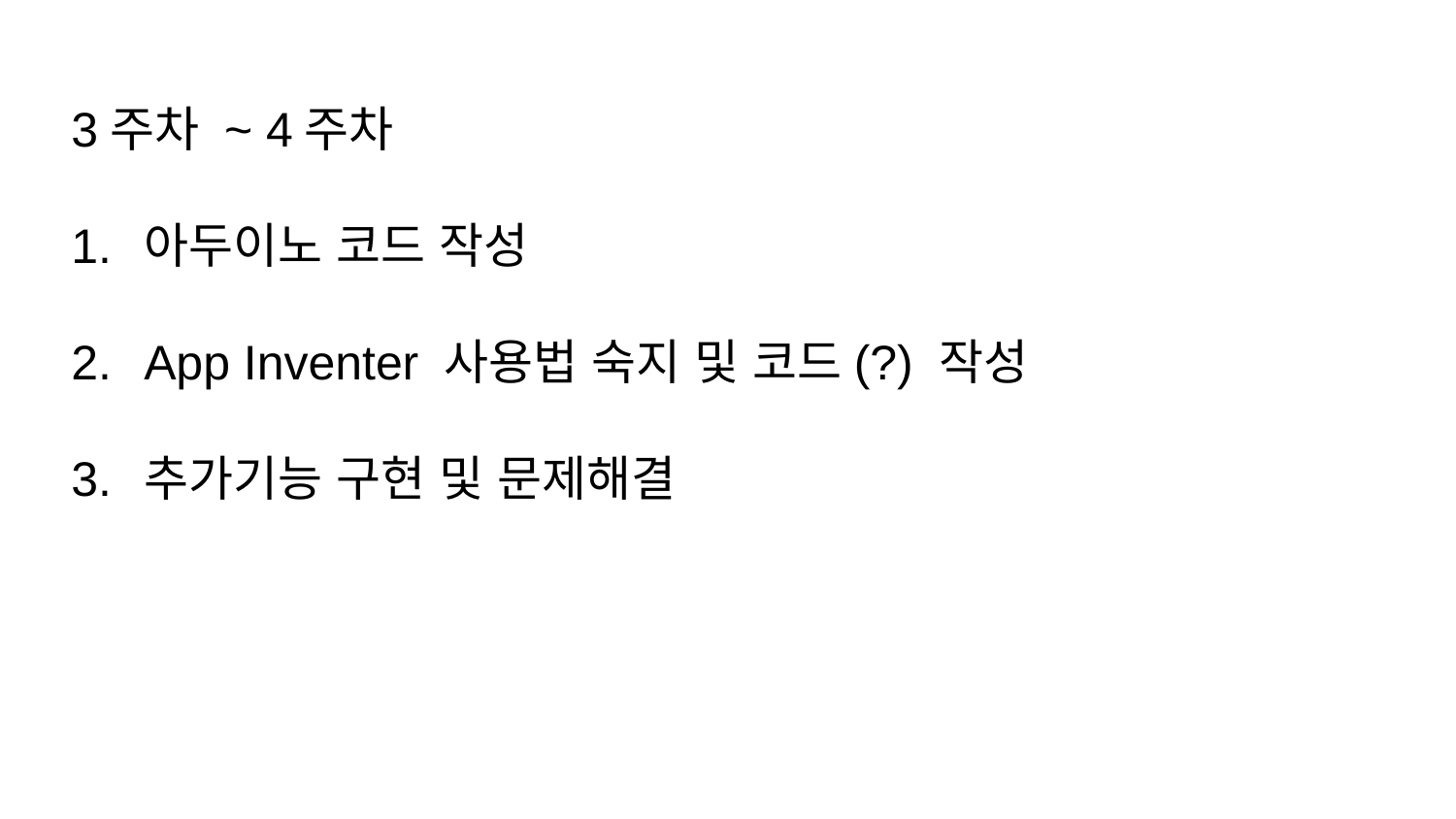

3주차 ~ 4주차

아두이노 코드 작성

App Inventer 사용법 숙지 및 코드(?) 작성

추가기능 구현 및 문제해결